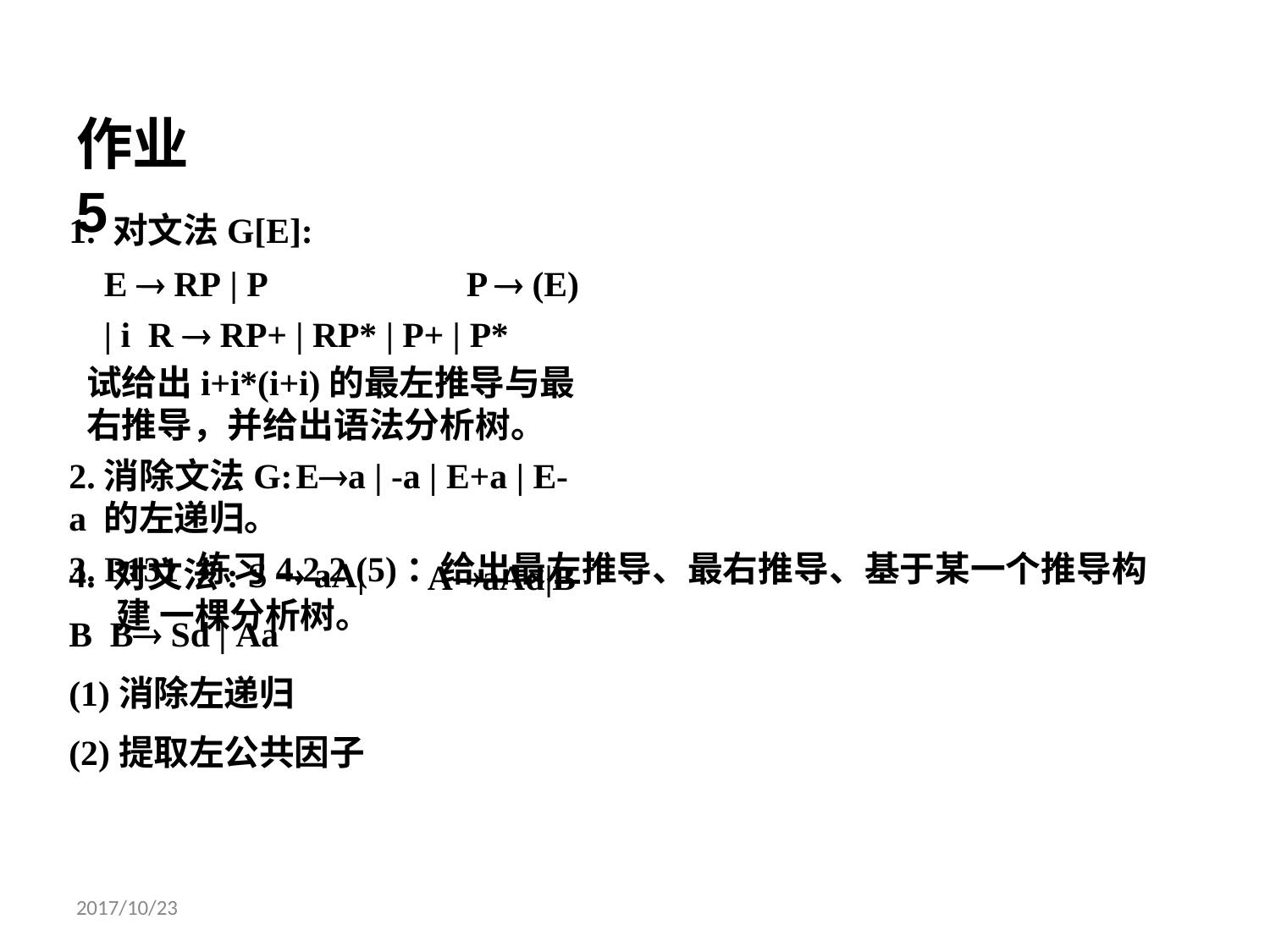

# 作业5
1. 对文法G[E]:
E → RP | P	P → (E) | i  R → RP+ | RP* | P+ | P*
试给出i+i*(i+i)的最左推导与最右推导，并给出语法分析树。
2.消除文法G:	E→a | -a | E+a | E-a 的左递归。
3. P131 练习4.2.2 (5)：给出最左推导、最右推导、基于某一个推导构建 一棵分析树。
4. 对文法: S → aA|B  B→ Sd | Aa
(1)消除左递归
(2)提取左公共因子
A→aAd|B
2017/10/23
26